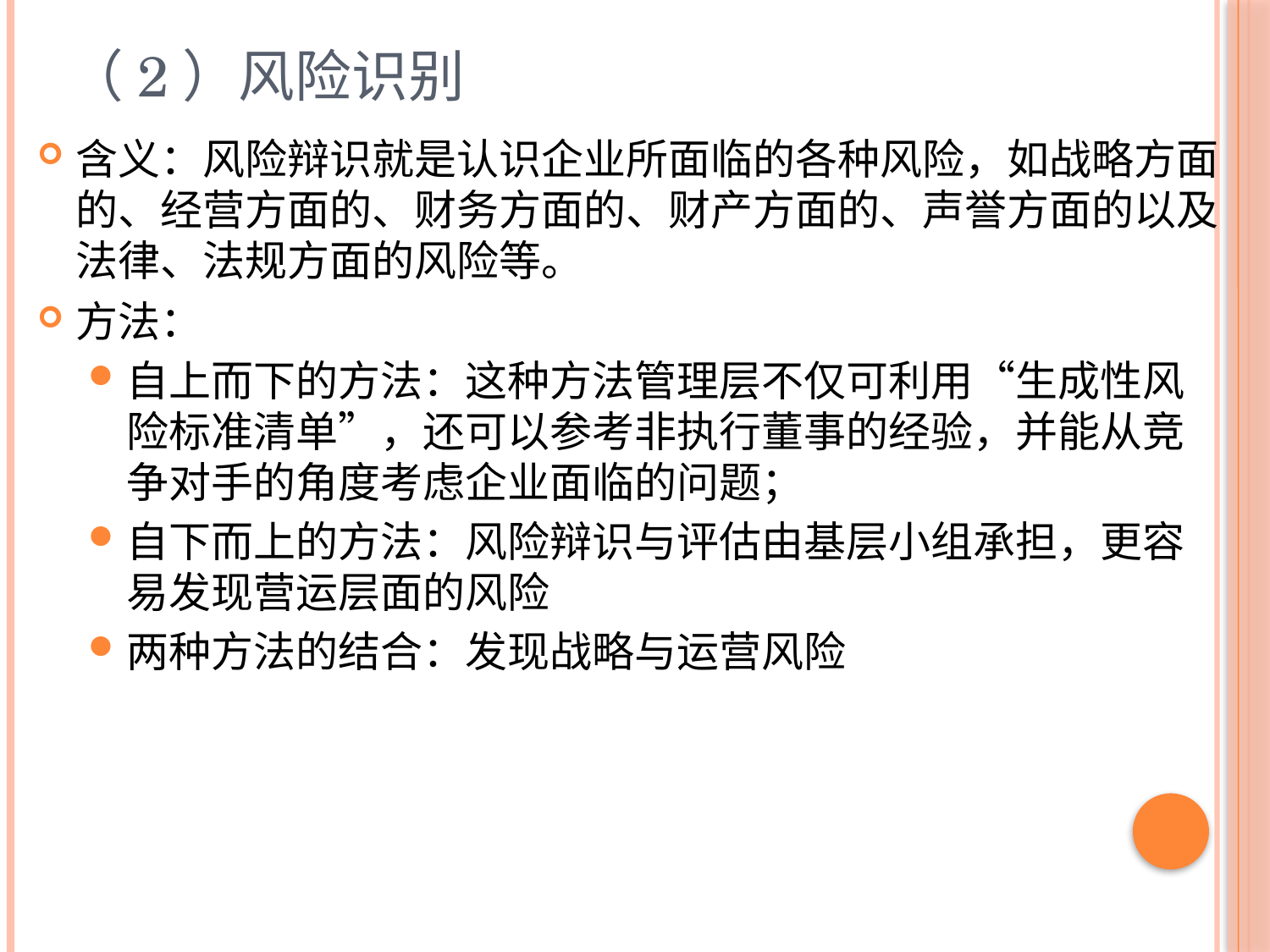

# （2）风险识别
含义：风险辩识就是认识企业所面临的各种风险，如战略方面的、经营方面的、财务方面的、财产方面的、声誉方面的以及法律、法规方面的风险等。
方法：
自上而下的方法：这种方法管理层不仅可利用“生成性风险标准清单”，还可以参考非执行董事的经验，并能从竞争对手的角度考虑企业面临的问题；
自下而上的方法：风险辩识与评估由基层小组承担，更容易发现营运层面的风险
两种方法的结合：发现战略与运营风险